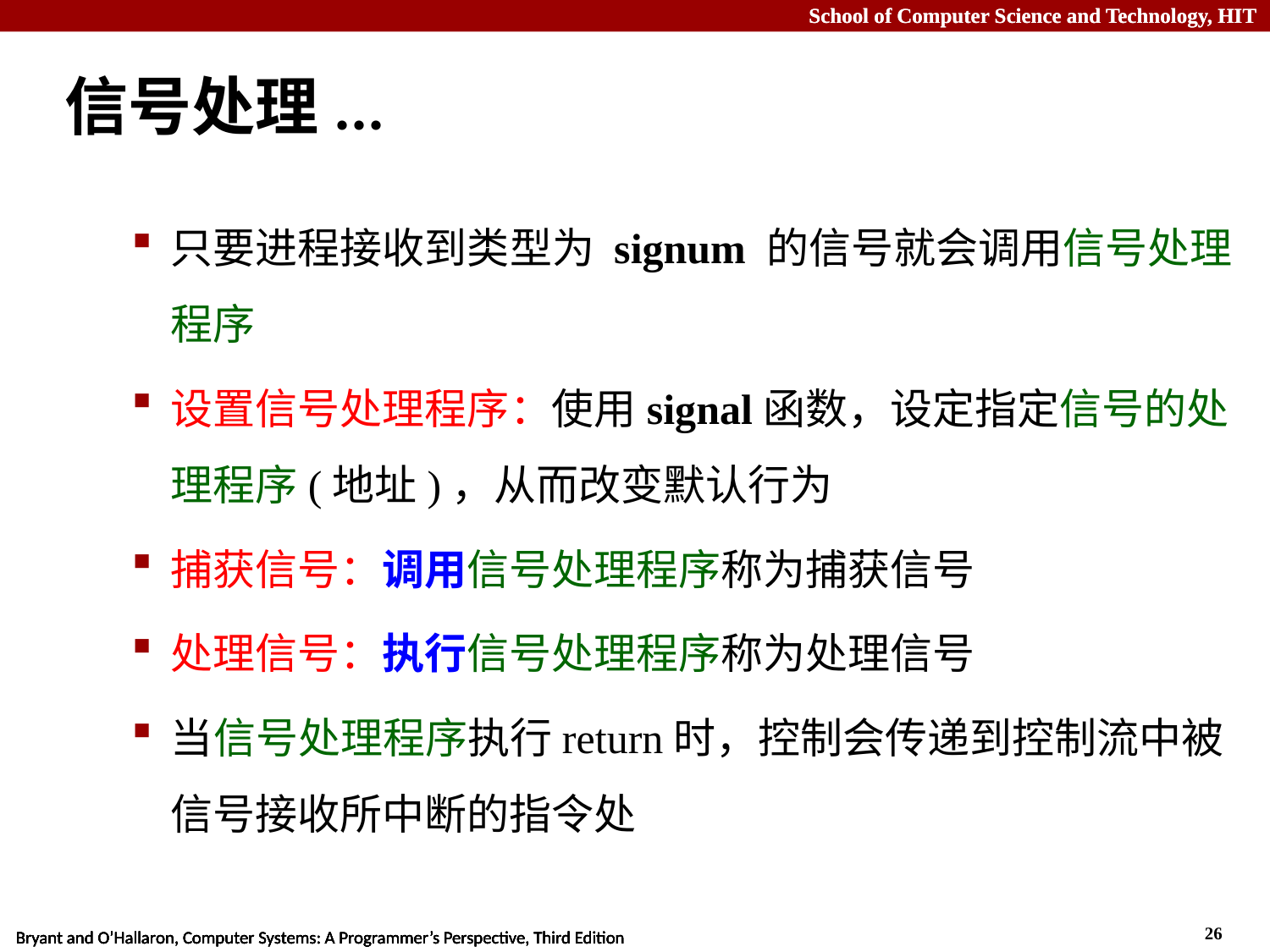

# 信号处理...
只要进程接收到类型为 signum 的信号就会调用信号处理程序
设置信号处理程序：使用signal函数，设定指定信号的处理程序(地址)，从而改变默认行为
捕获信号：调用信号处理程序称为捕获信号
处理信号：执行信号处理程序称为处理信号
当信号处理程序执行return时，控制会传递到控制流中被信号接收所中断的指令处